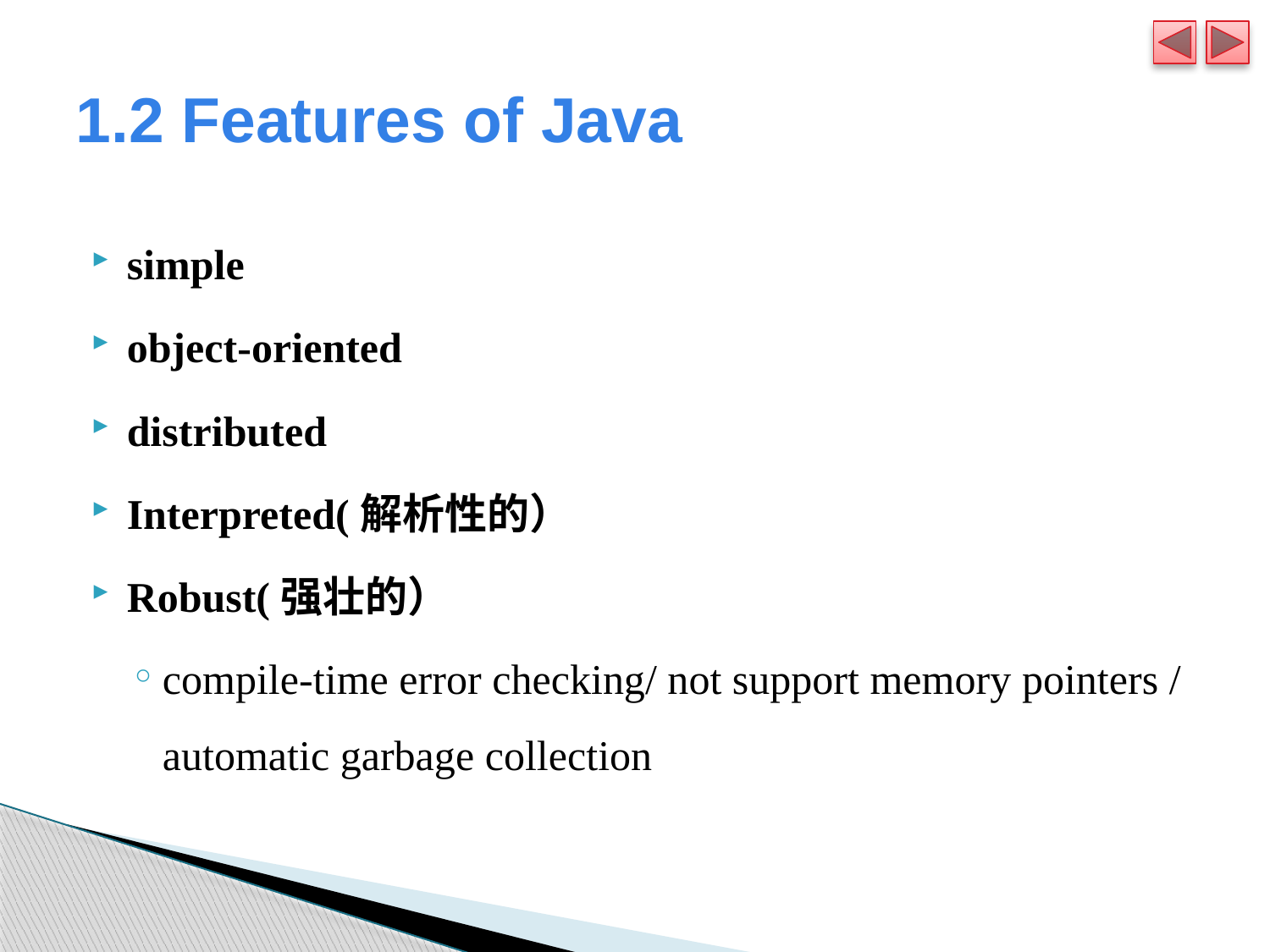

# 1.2 Features of Java
simple
object-oriented
distributed
Interpreted(解析性的）
Robust(强壮的）
compile-time error checking/ not support memory pointers / automatic garbage collection